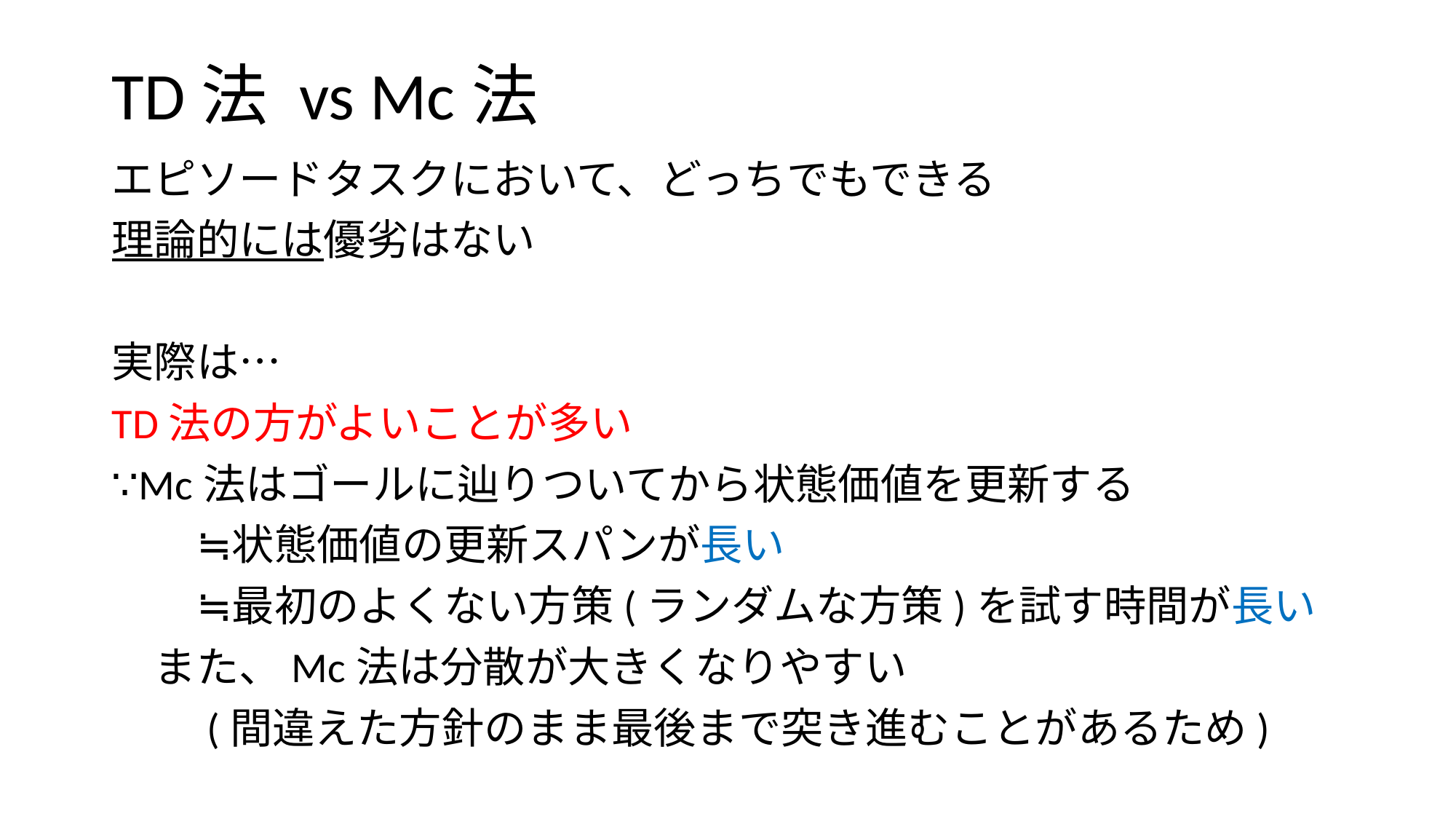

# TD法 vs Mc法
エピソードタスクにおいて、どっちでもできる
理論的には優劣はない

実際は…
TD法の方がよいことが多い
∵Mc法はゴールに辿りついてから状態価値を更新する
　　≒状態価値の更新スパンが長い
　　≒最初のよくない方策(ランダムな方策)を試す時間が長い
　また、Mc法は分散が大きくなりやすい
　　(間違えた方針のまま最後まで突き進むことがあるため)